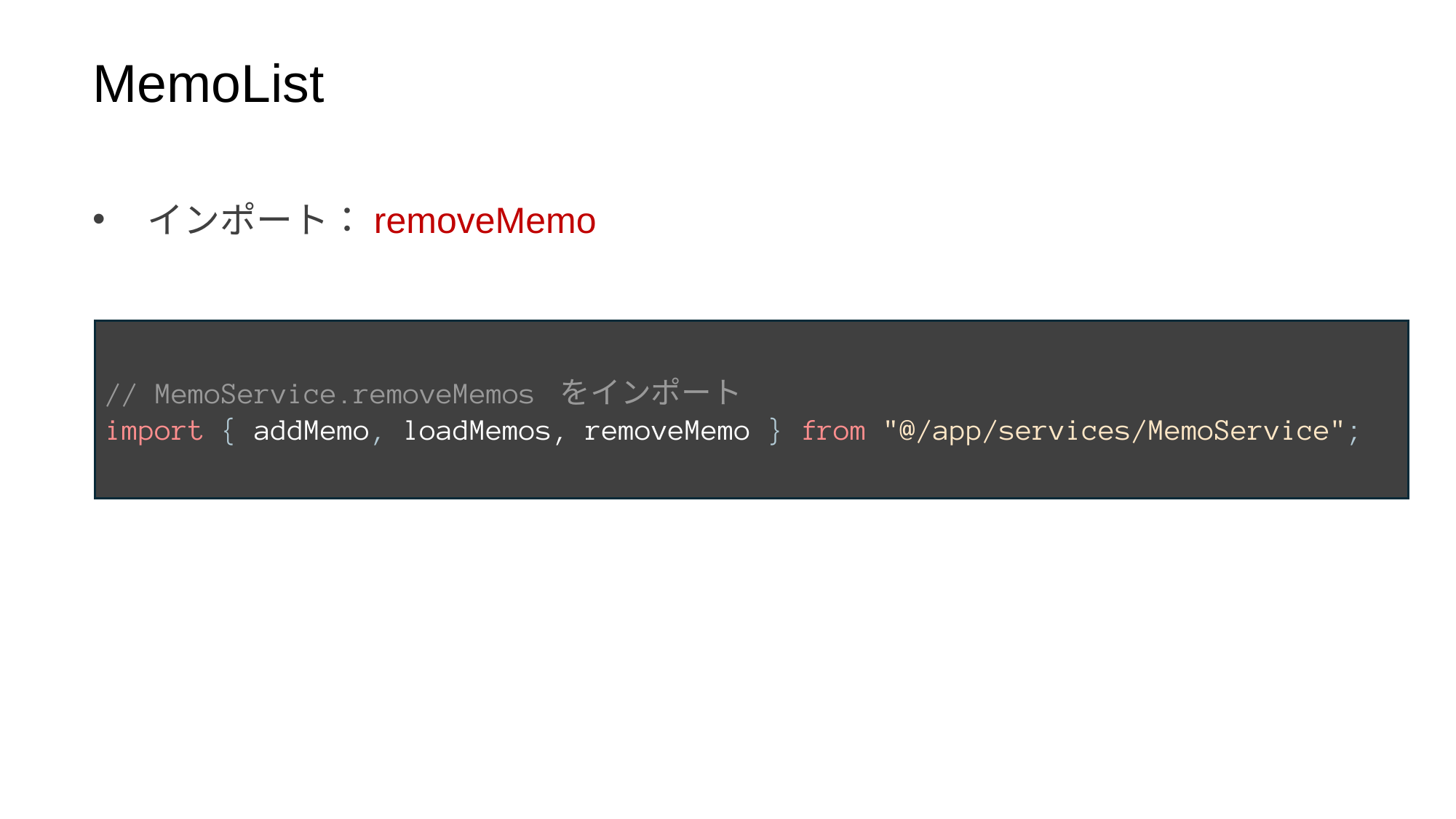

MemoList
インポート：removeMemo

// MemoService.removeMemos をインポート
import { addMemo, loadMemos, removeMemo } from "@/app/services/MemoService";